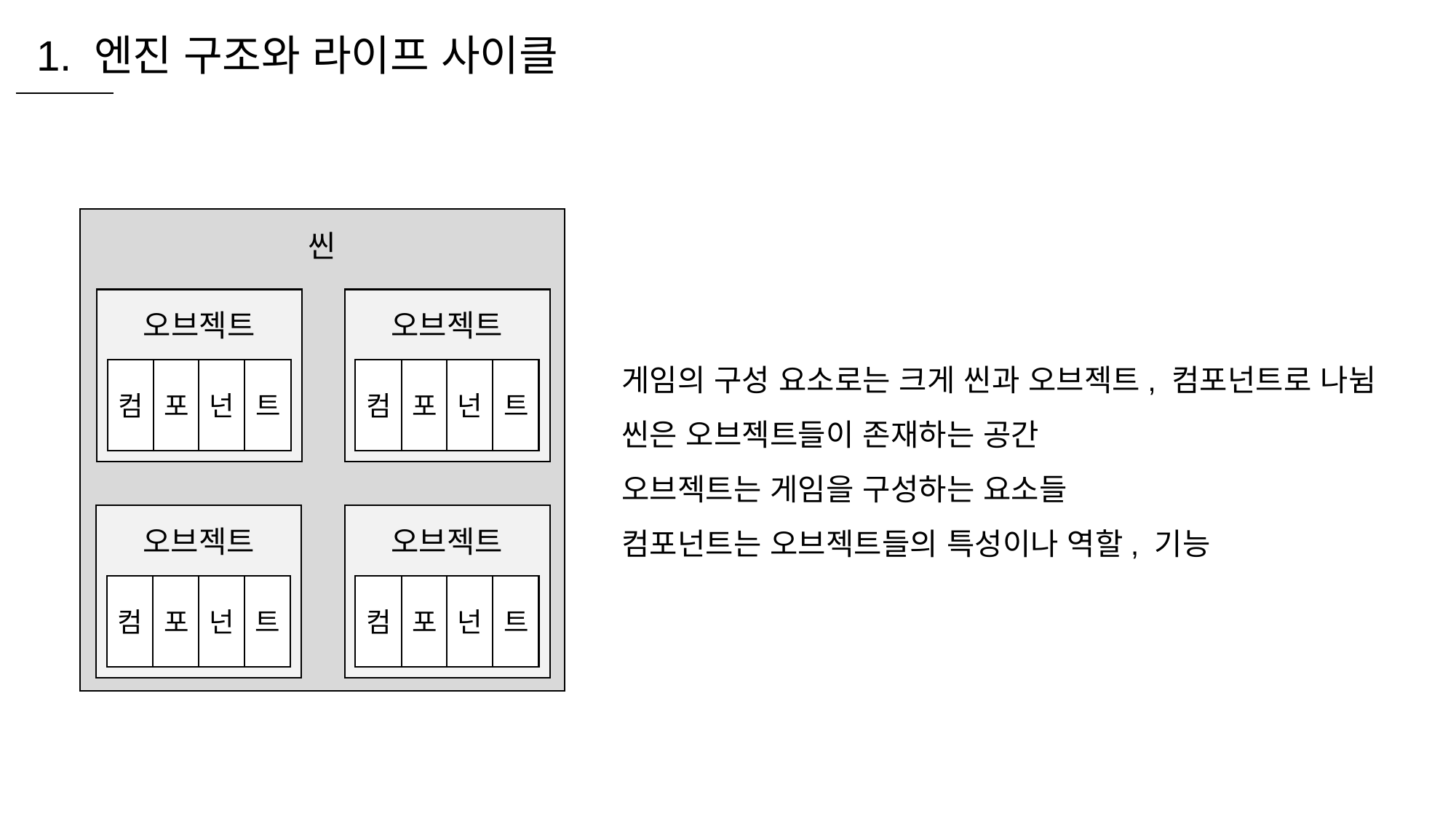

1. 엔진 구조와 라이프 사이클

씬

오브젝트
트
넌
포
컴

오브젝트
트
넌
포
컴

오브젝트
트
넌
포
컴

오브젝트
트
넌
포
컴
게임의 구성 요소로는 크게 씬과 오브젝트, 컴포넌트로 나뉨
씬은 오브젝트들이 존재하는 공간
오브젝트는 게임을 구성하는 요소들
컴포넌트는 오브젝트들의 특성이나 역할, 기능